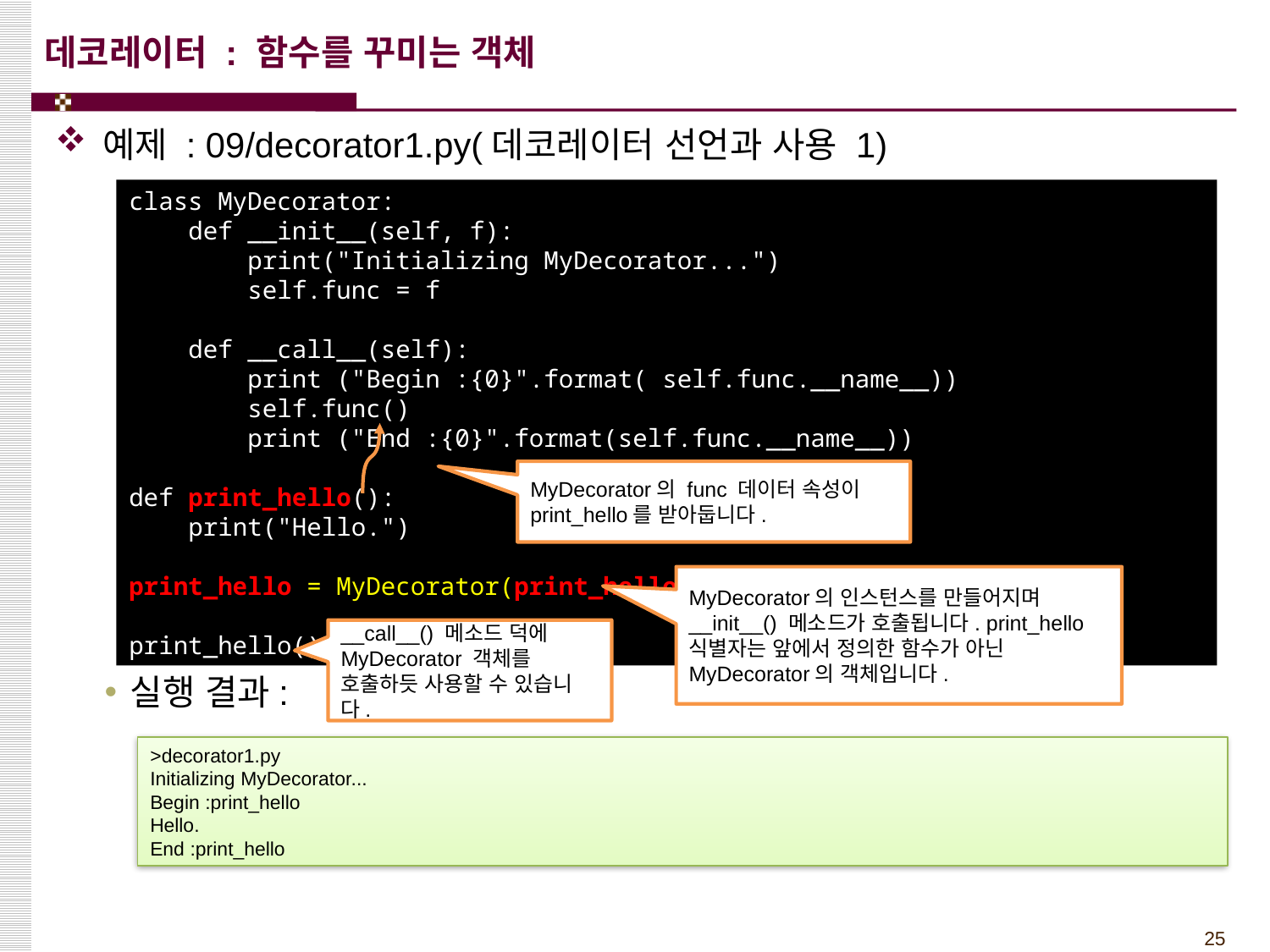

# 데코레이터 : 함수를 꾸미는 객체
예제 : 09/decorator1.py(데코레이터 선언과 사용 1)

실행 결과:
class MyDecorator:
    def __init__(self, f):
        print("Initializing MyDecorator...")
        self.func = f

    def __call__(self):
        print ("Begin :{0}".format( self.func.__name__))
        self.func()
        print ("End :{0}".format(self.func.__name__))

def print_hello():
    print("Hello.")

print_hello = MyDecorator(print_hello)

print_hello()

MyDecorator의 func 데이터 속성이 print_hello를 받아둡니다.
MyDecorator의 인스턴스를 만들어지며 __init__() 메소드가 호출됩니다. print_hello 식별자는 앞에서 정의한 함수가 아닌 MyDecorator의 객체입니다.
__call__() 메소드 덕에 MyDecorator 객체를 호출하듯 사용할 수 있습니다.
>decorator1.py
Initializing MyDecorator...
Begin :print_hello
Hello.
End :print_hello